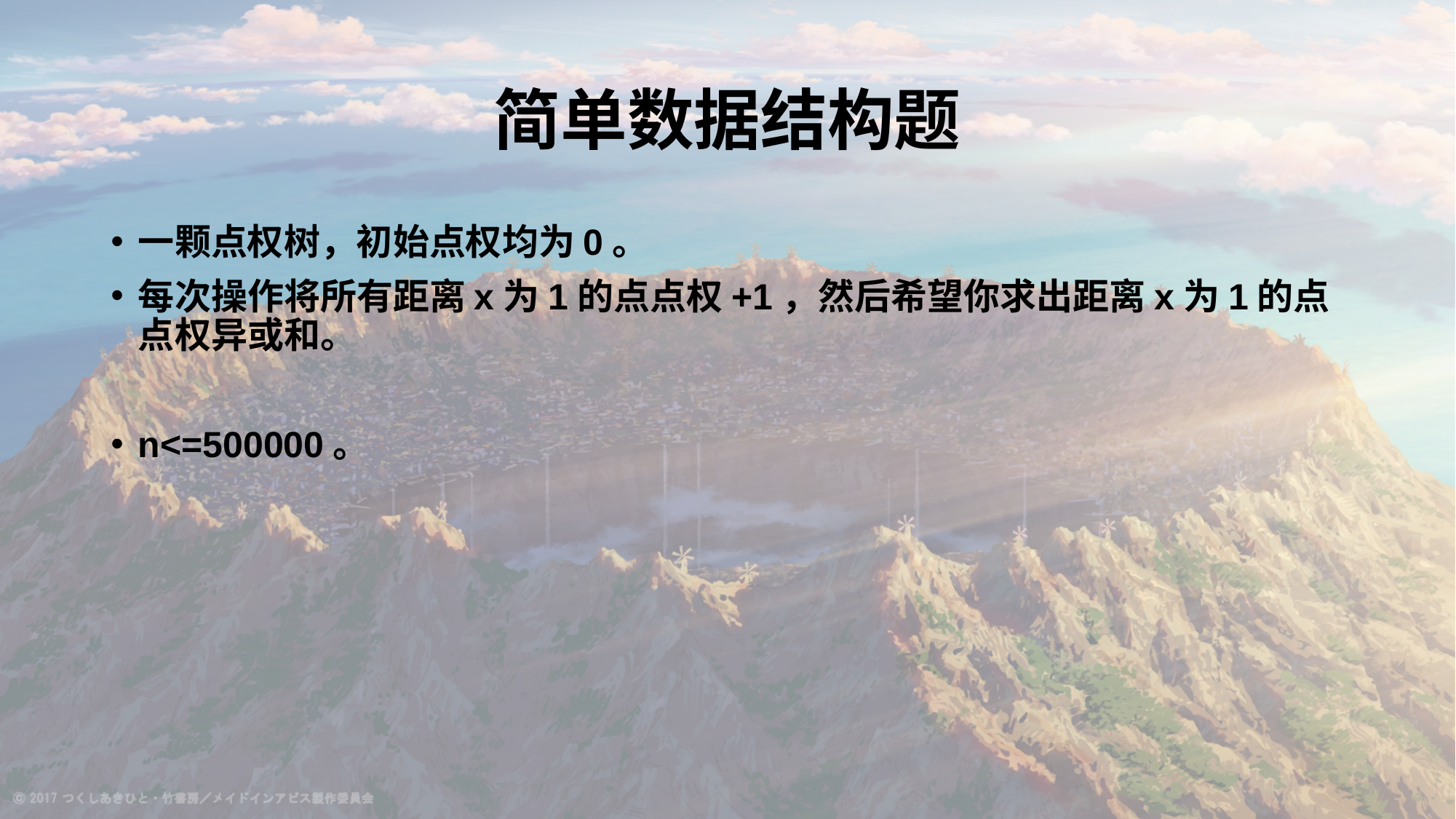

# 简单数据结构题
一颗点权树，初始点权均为0。
每次操作将所有距离x为1的点点权+1，然后希望你求出距离x为1的点点权异或和。

n<=500000。